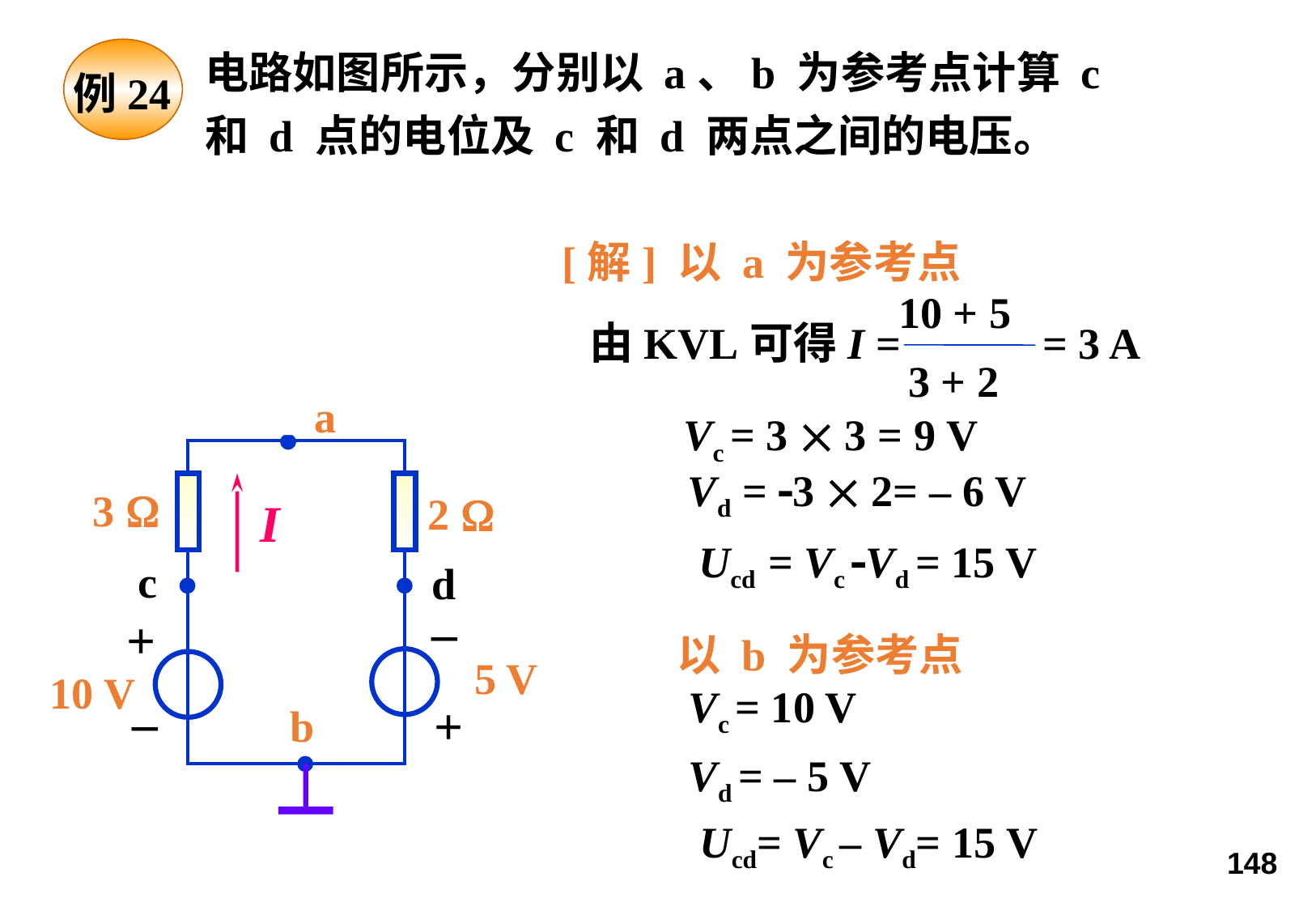

电路如图所示，分别以 a、b 为参考点计算 c 和 d 点的电位及 c 和 d 两点之间的电压。

例24
[解] 以 a 为参考点
10 + 5

3 + 2
由KVL可得I =
= 3 A
a

Vc = 3 × 3 = 9 V

Vd = −3 × 2= – 6 V
3 Ω
2 Ω
I

Ucd  = Vc −Vd = 15 V
c
d

–
+
以 b 为参考点
5 V

10 V
Vc = 10 V
–
+
b
Vd = – 5 V

Ucd= Vc – Vd= 15 V